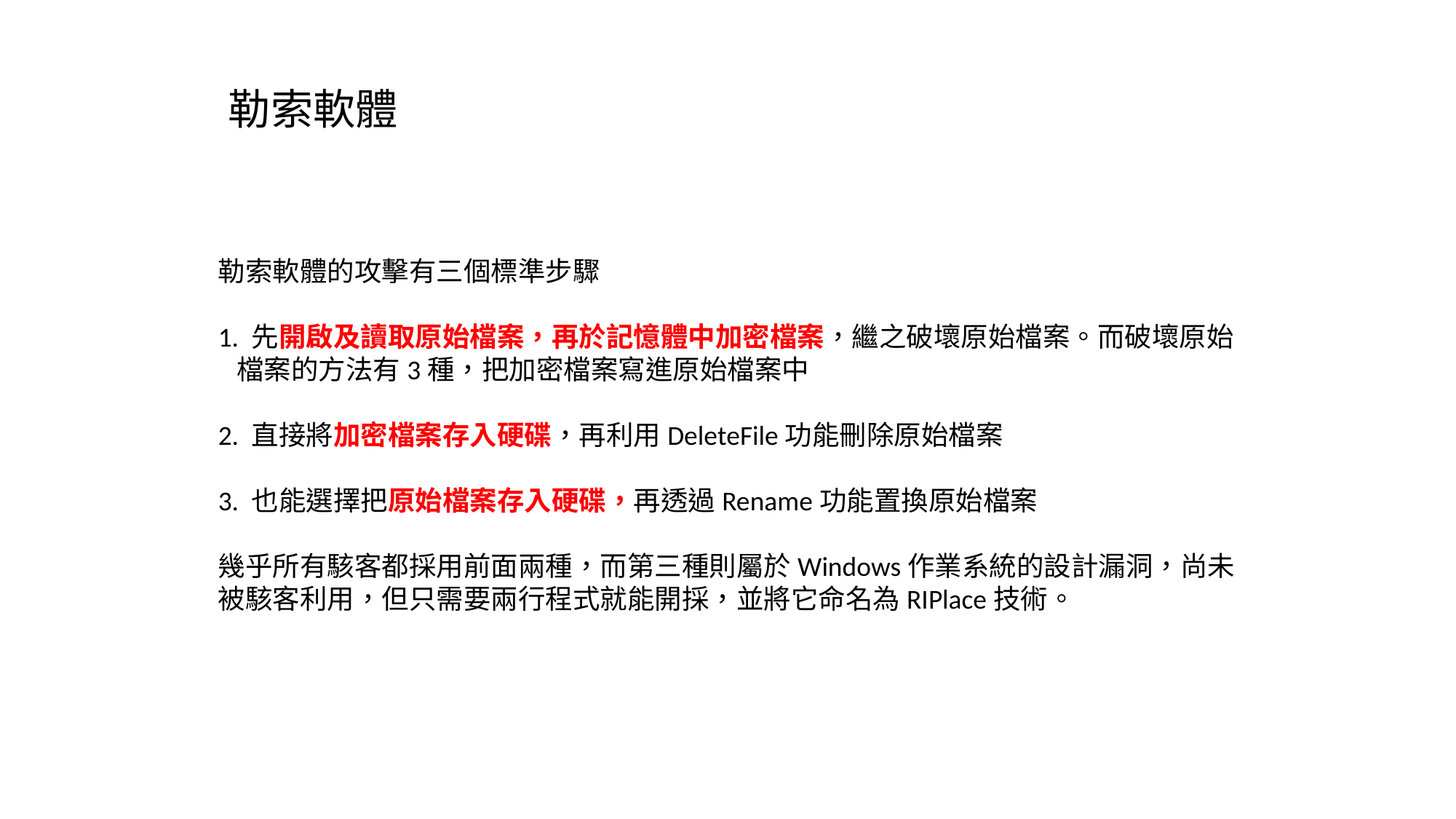

勒索軟體
勒索軟體的攻擊有三個標準步驟

1. 先開啟及讀取原始檔案，再於記憶體中加密檔案，繼之破壞原始檔案。而破壞原始    檔案的方法有3種，把加密檔案寫進原始檔案中

2. 直接將加密檔案存入硬碟，再利用DeleteFile功能刪除原始檔案

3. 也能選擇把原始檔案存入硬碟，再透過Rename功能置換原始檔案

幾乎所有駭客都採用前面兩種，而第三種則屬於Windows作業系統的設計漏洞，尚未被駭客利用，但只需要兩行程式就能開採，並將它命名為RIPlace技術。